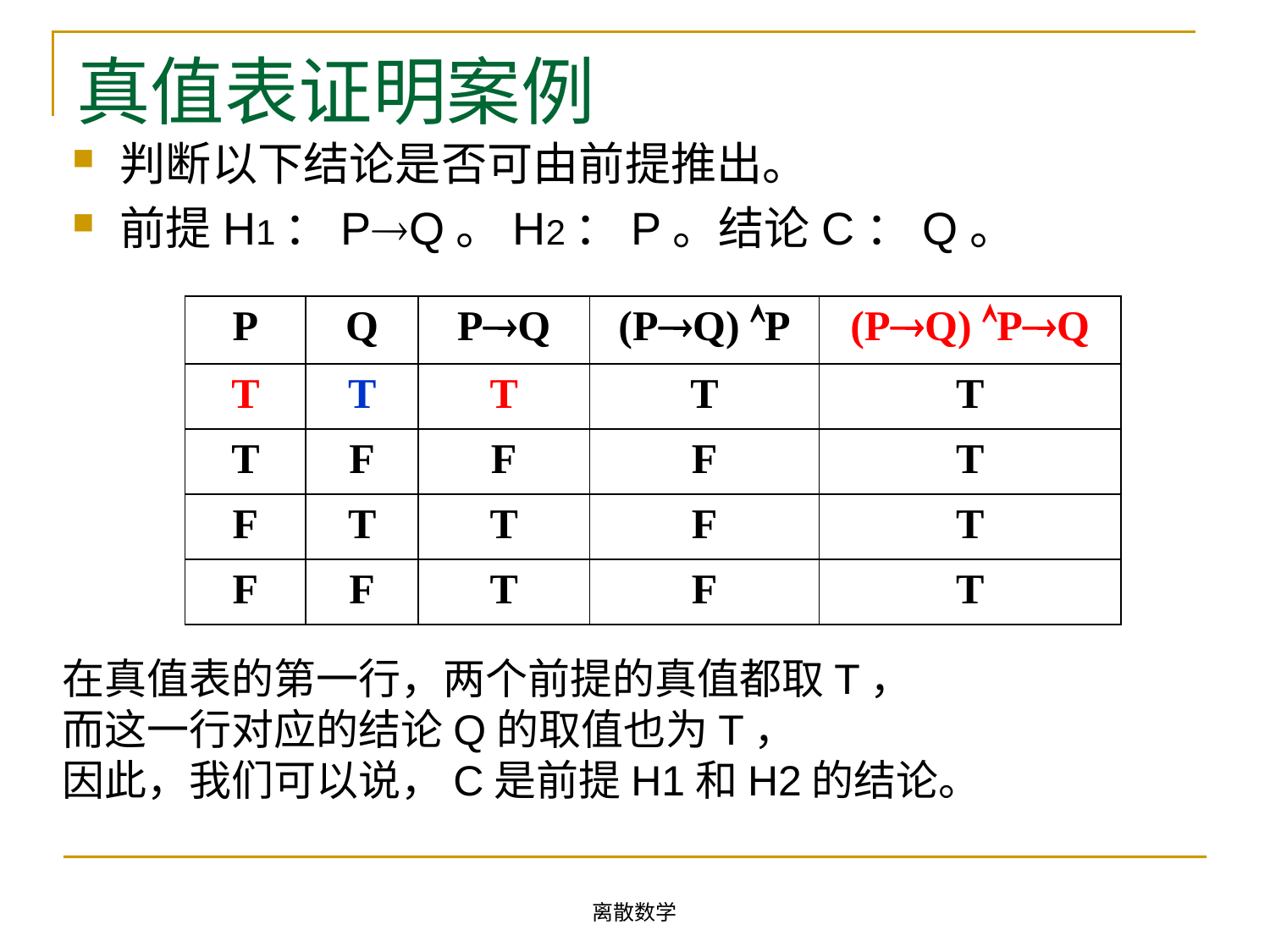

# 真值表证明案例
判断以下结论是否可由前提推出。
前提H1：P→Q。H2：P。结论C：Q。
| P | Q | P→Q | (P→Q) ∧P | (P→Q) ∧P→Q |
| --- | --- | --- | --- | --- |
| T | T | T | T | T |
| T | F | F | F | T |
| F | T | T | F | T |
| F | F | T | F | T |
在真值表的第一行，两个前提的真值都取T，
而这一行对应的结论Q的取值也为T，
因此，我们可以说，C是前提H1和H2的结论。

6
离散数学